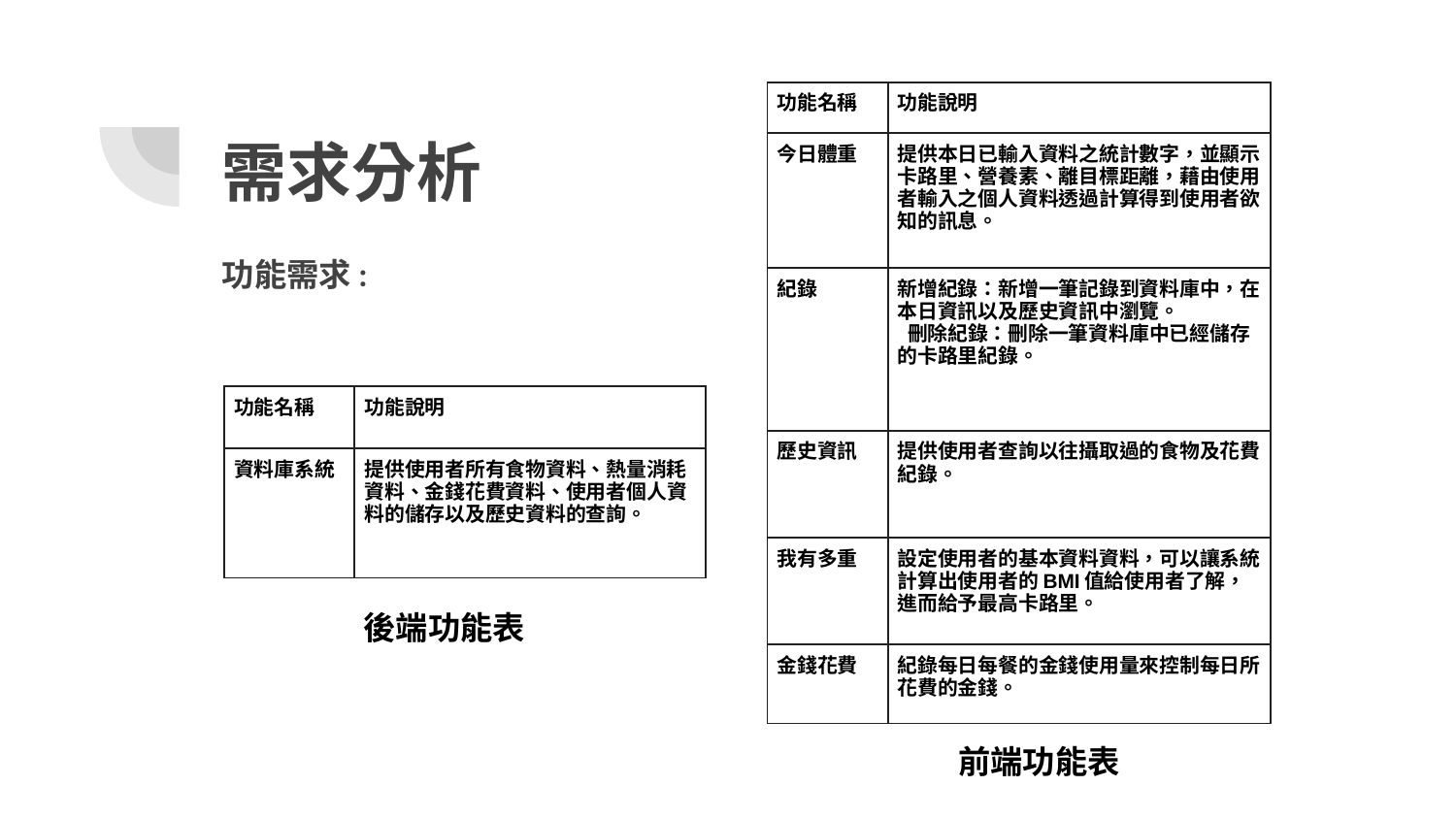

| 功能名稱 | 功能說明 |
| --- | --- |
| 今日體重 | 提供本日已輸入資料之統計數字，並顯示卡路里、營養素、離目標距離，藉由使用者輸入之個人資料透過計算得到使用者欲知的訊息。 |
| 紀錄 | 新增紀錄：新增一筆記錄到資料庫中，在本日資訊以及歷史資訊中瀏覽。 刪除紀錄：刪除一筆資料庫中已經儲存的卡路里紀錄。 |
| 歷史資訊 | 提供使用者查詢以往攝取過的食物及花費紀錄。 |
| 我有多重 | 設定使用者的基本資料資料，可以讓系統計算出使用者的BMI值給使用者了解，進而給予最高卡路里。 |
| 金錢花費 | 紀錄每日每餐的金錢使用量來控制每日所花費的金錢。 |
# 需求分析
功能需求:
| 功能名稱 | 功能說明 |
| --- | --- |
| 資料庫系統 | 提供使用者所有食物資料、熱量消耗資料、金錢花費資料、使用者個人資料的儲存以及歷史資料的查詢。 |
後端功能表
前端功能表